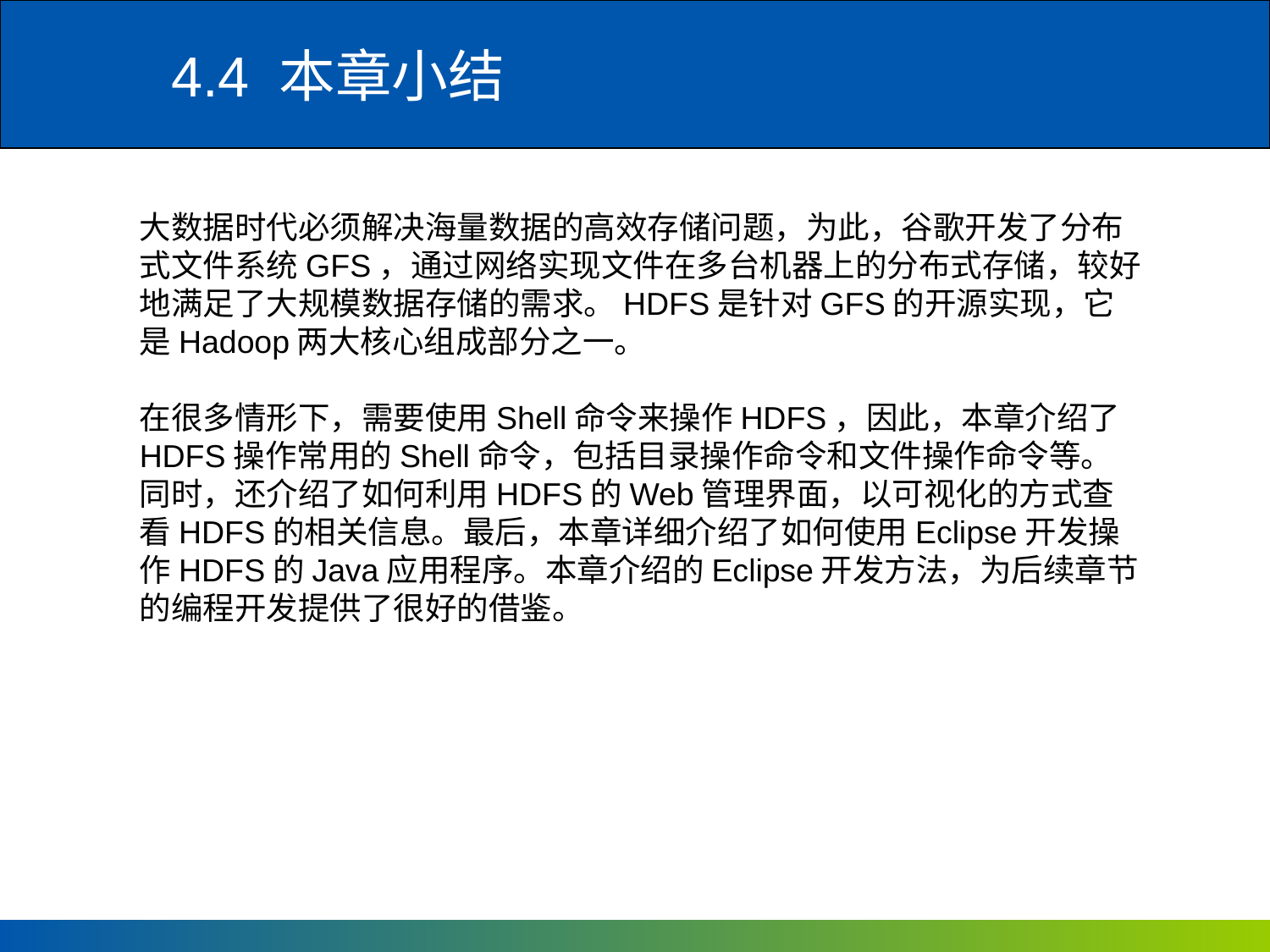

4.4 本章小结
大数据时代必须解决海量数据的高效存储问题，为此，谷歌开发了分布式文件系统GFS，通过网络实现文件在多台机器上的分布式存储，较好地满足了大规模数据存储的需求。HDFS是针对GFS的开源实现，它是Hadoop两大核心组成部分之一。

在很多情形下，需要使用Shell命令来操作HDFS，因此，本章介绍了HDFS操作常用的Shell命令，包括目录操作命令和文件操作命令等。同时，还介绍了如何利用HDFS的Web管理界面，以可视化的方式查看HDFS的相关信息。最后，本章详细介绍了如何使用Eclipse开发操作HDFS的Java应用程序。本章介绍的Eclipse开发方法，为后续章节的编程开发提供了很好的借鉴。